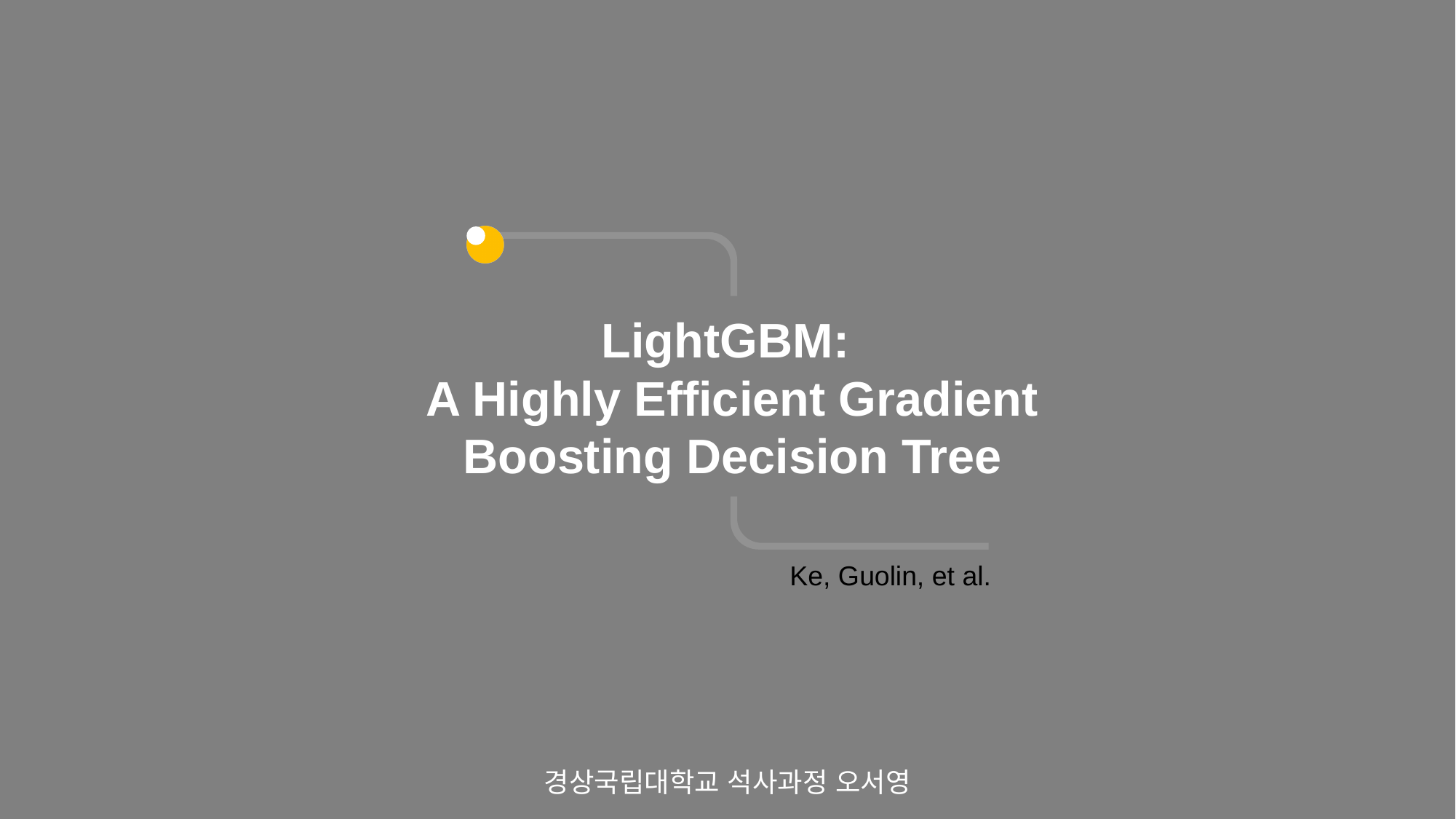

LightGBM:
A Highly Efficient Gradient Boosting Decision Tree
Ke, Guolin, et al.
경상국립대학교 석사과정 오서영